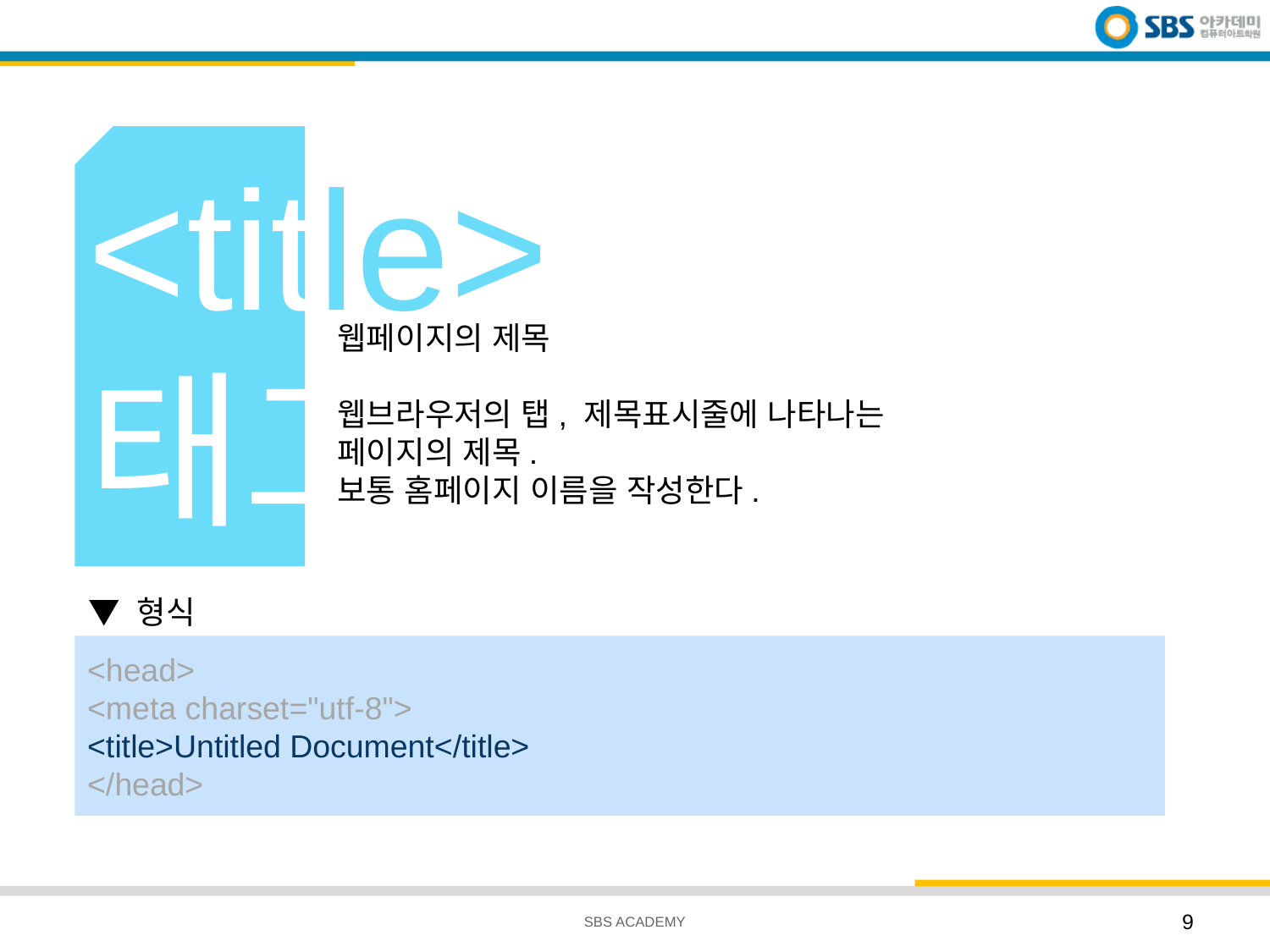

# <title> 태그
웹페이지의 제목

웹브라우저의 탭, 제목표시줄에 나타나는 페이지의 제목.
보통 홈페이지 이름을 작성한다.
▼ 형식
<head>
<meta charset="utf-8">
<title>Untitled Document</title>
</head>
SBS ACADEMY
9